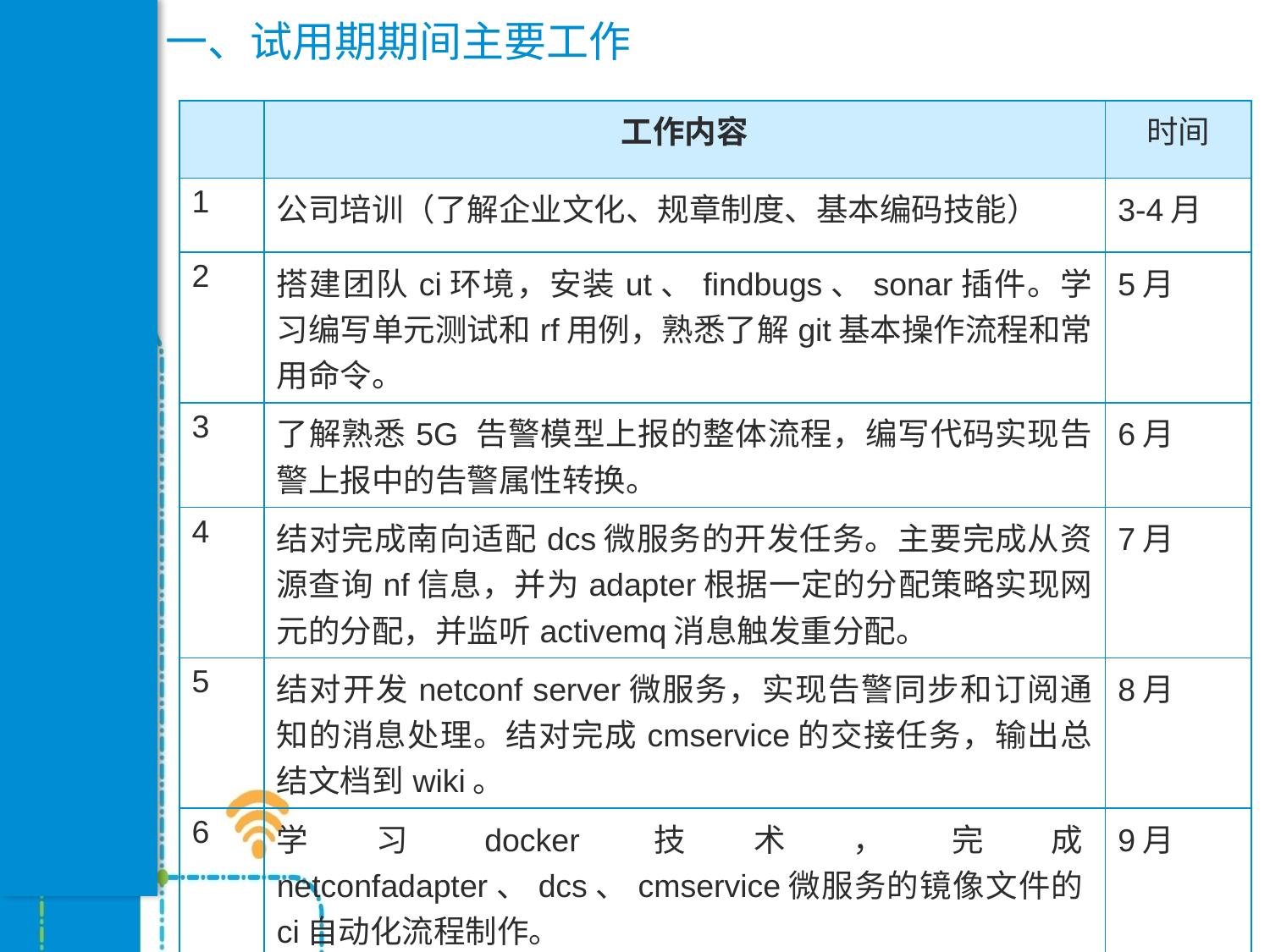

# 一、试用期期间主要工作
|  | 工作内容 | 时间 |
| --- | --- | --- |
| 1 | 公司培训（了解企业文化、规章制度、基本编码技能） | 3-4月 |
| 2 | 搭建团队ci环境，安装ut、findbugs、sonar插件。学习编写单元测试和rf用例，熟悉了解git基本操作流程和常用命令。 | 5月 |
| 3 | 了解熟悉5G 告警模型上报的整体流程，编写代码实现告警上报中的告警属性转换。 | 6月 |
| 4 | 结对完成南向适配dcs微服务的开发任务。主要完成从资源查询nf信息，并为adapter根据一定的分配策略实现网元的分配，并监听activemq消息触发重分配。 | 7月 |
| 5 | 结对开发netconf server微服务，实现告警同步和订阅通知的消息处理。结对完成cmservice的交接任务，输出总结文档到wiki。 | 8月 |
| 6 | 学习docker技术，完成netconfadapter、dcs、cmservice微服务的镜像文件的ci自动化流程制作。 | 9月 |
|  | … … |  |